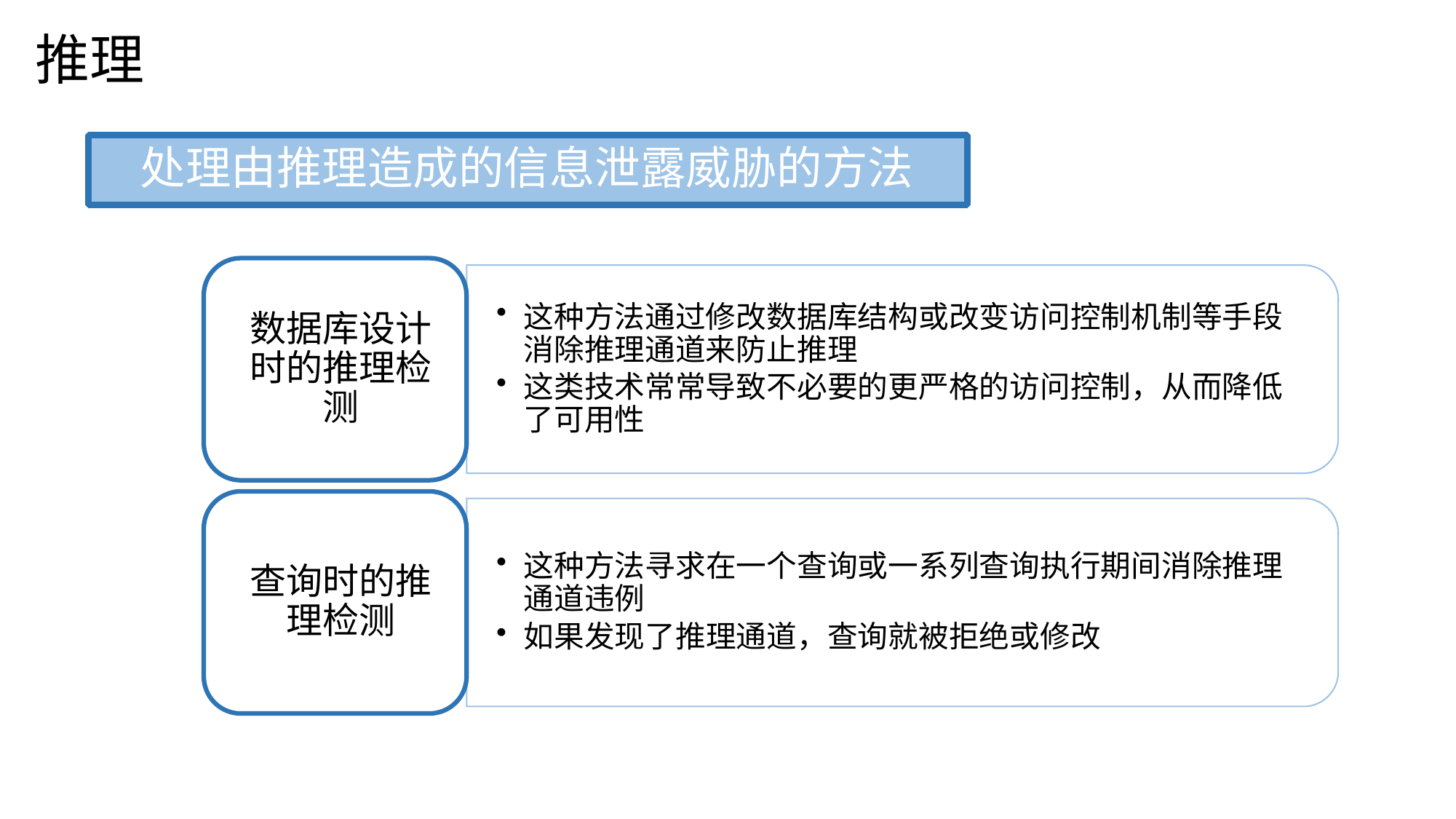

推理
处理由推理造成的信息泄露威胁的方法
这种方法通过修改数据库结构或改变访问控制机制等手段消除推理通道来防止推理
这类技术常常导致不必要的更严格的访问控制，从而降低了可用性
数据库设计时的推理检测
这种方法寻求在一个查询或一系列查询执行期间消除推理通道违例
如果发现了推理通道，查询就被拒绝或修改
查询时的推理检测